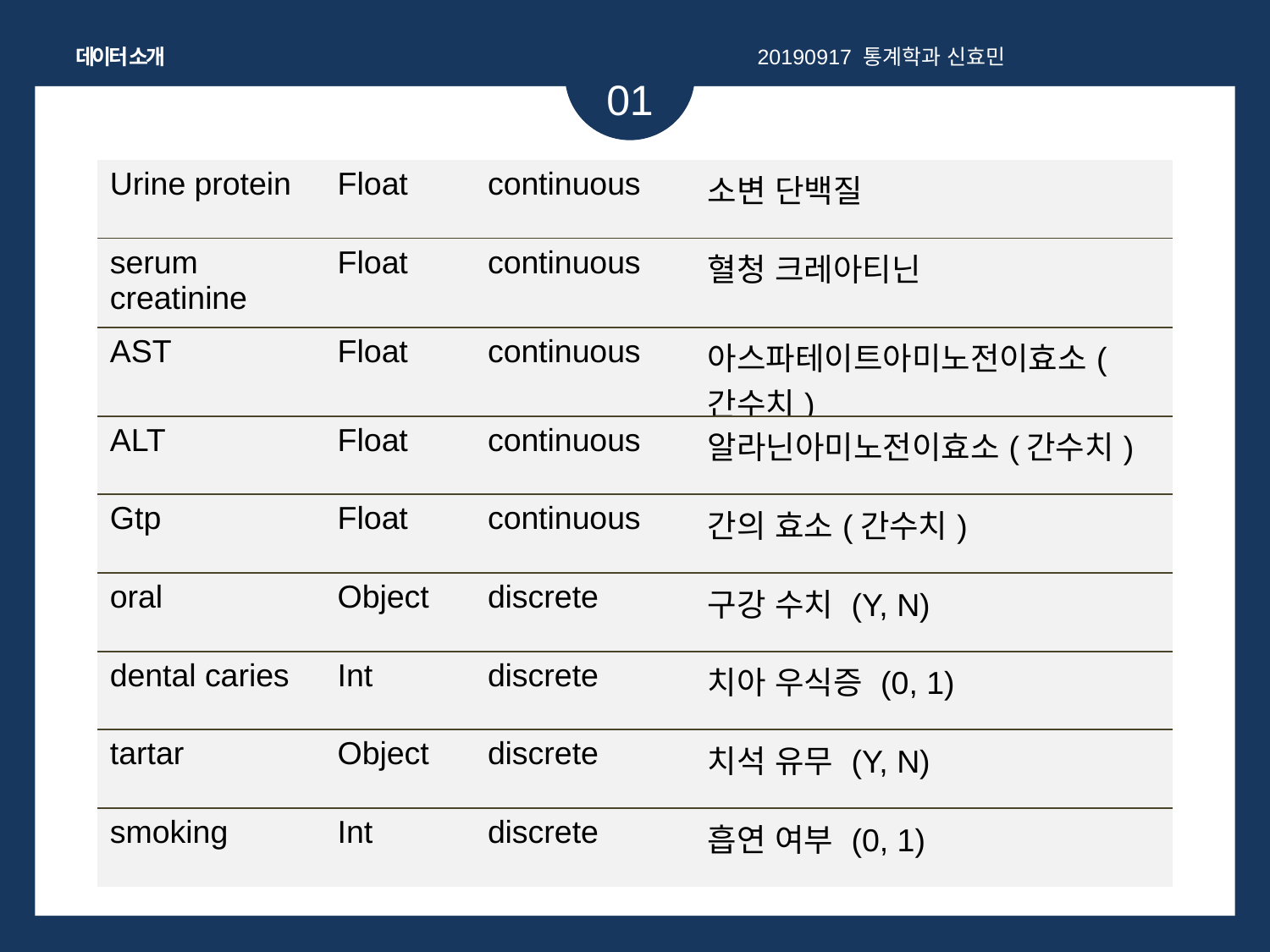

데이터 소개
20190917 통계학과 신효민
01

| Urine protein | Float | continuous | 소변 단백질 |
| --- | --- | --- | --- |
| serum creatinine | Float | continuous | 혈청 크레아티닌 |
| AST | Float | continuous | 아스파테이트아미노전이효소(간수치) |
| ALT | Float | continuous | 알라닌아미노전이효소(간수치) |
| Gtp | Float | continuous | 간의 효소(간수치) |
| oral | Object | discrete | 구강 수치 (Y, N) |
| dental caries | Int | discrete | 치아 우식증 (0, 1) |
| tartar | Object | discrete | 치석 유무 (Y, N) |
| smoking | Int | discrete | 흡연 여부 (0, 1) |